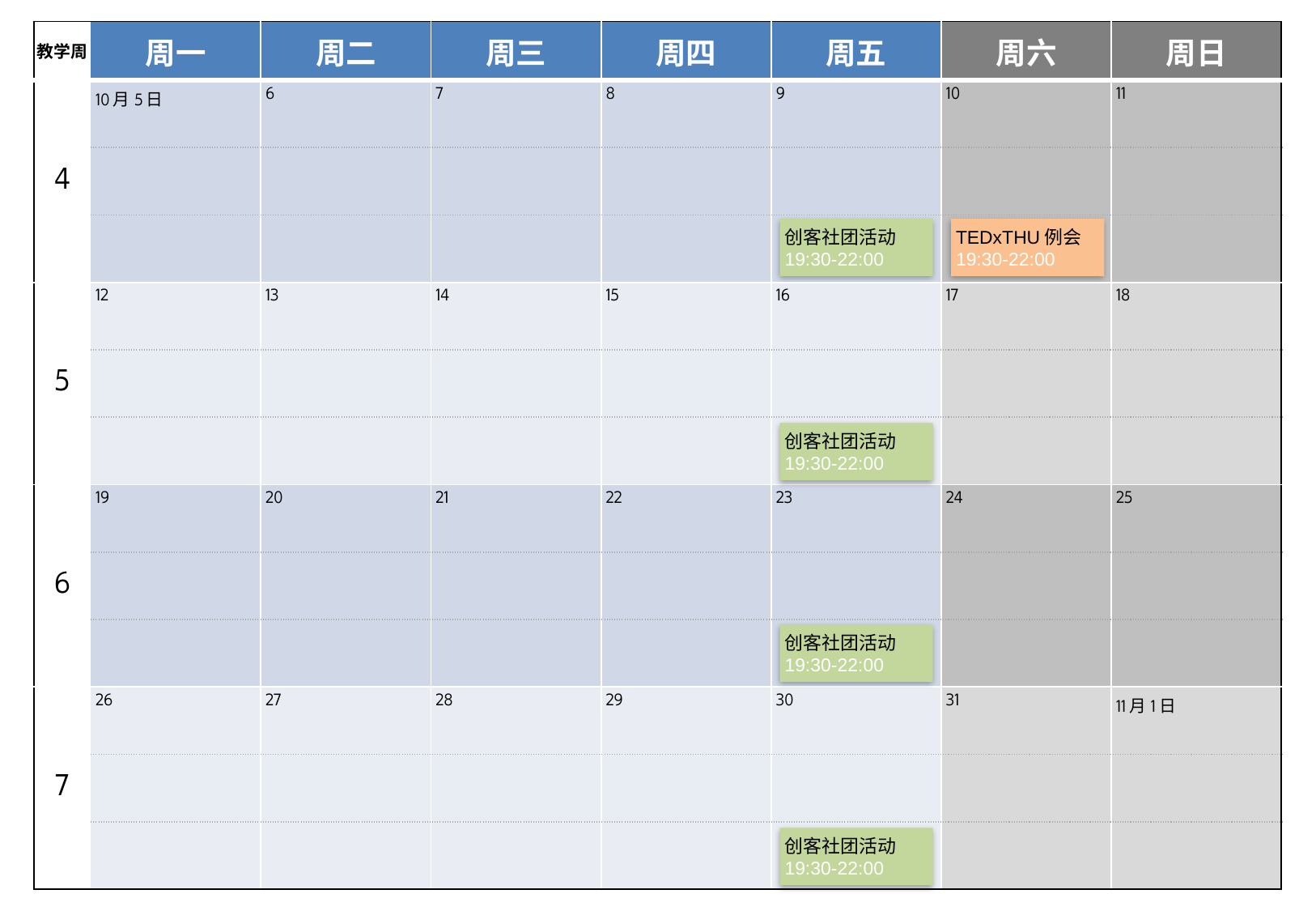

| 教学周 | 周一 | 周二 | 周三 | 周四 | 周五 | 周六 | 周日 |
| --- | --- | --- | --- | --- | --- | --- | --- |
| 4 | 10月5日 | 6 | 7 | 8 | 9 | 10 | 11 |
|  |  |  |  |  |  |  |  |
|  |  |  |  |  |  |  |  |
| 5 | 12 | 13 | 14 | 15 | 16 | 17 | 18 |
|  |  |  |  |  |  |  |  |
|  |  |  |  |  |  |  |  |
| 6 | 19 | 20 | 21 | 22 | 23 | 24 | 25 |
|  |  |  |  |  |  |  |  |
|  |  |  |  |  |  |  |  |
| 7 | 26 | 27 | 28 | 29 | 30 | 31 | 11月1日 |
|  |  |  |  |  |  |  |  |
|  |  |  |  |  |  |  |  |
创客社团活动
19:30-22:00
TEDxTHU例会
19:30-22:00
创客社团活动
19:30-22:00
创客社团活动
19:30-22:00
创客社团活动
19:30-22:00